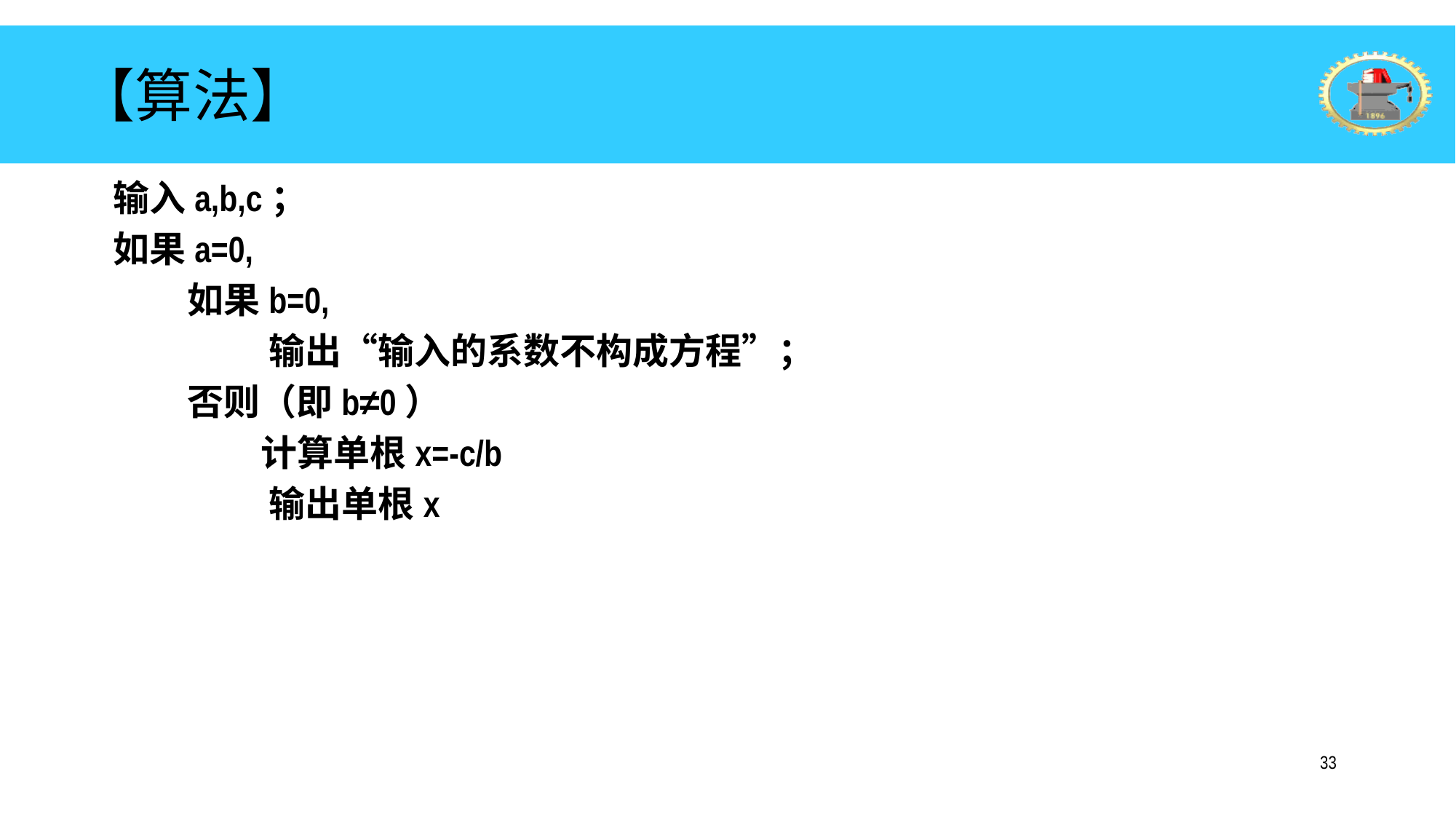

# 【算法】
输入a,b,c；
如果a=0,
        如果b=0,
                  输出“输入的系数不构成方程”；
        否则（即b≠0）
                 计算单根x=-c/b
                  输出单根x

33